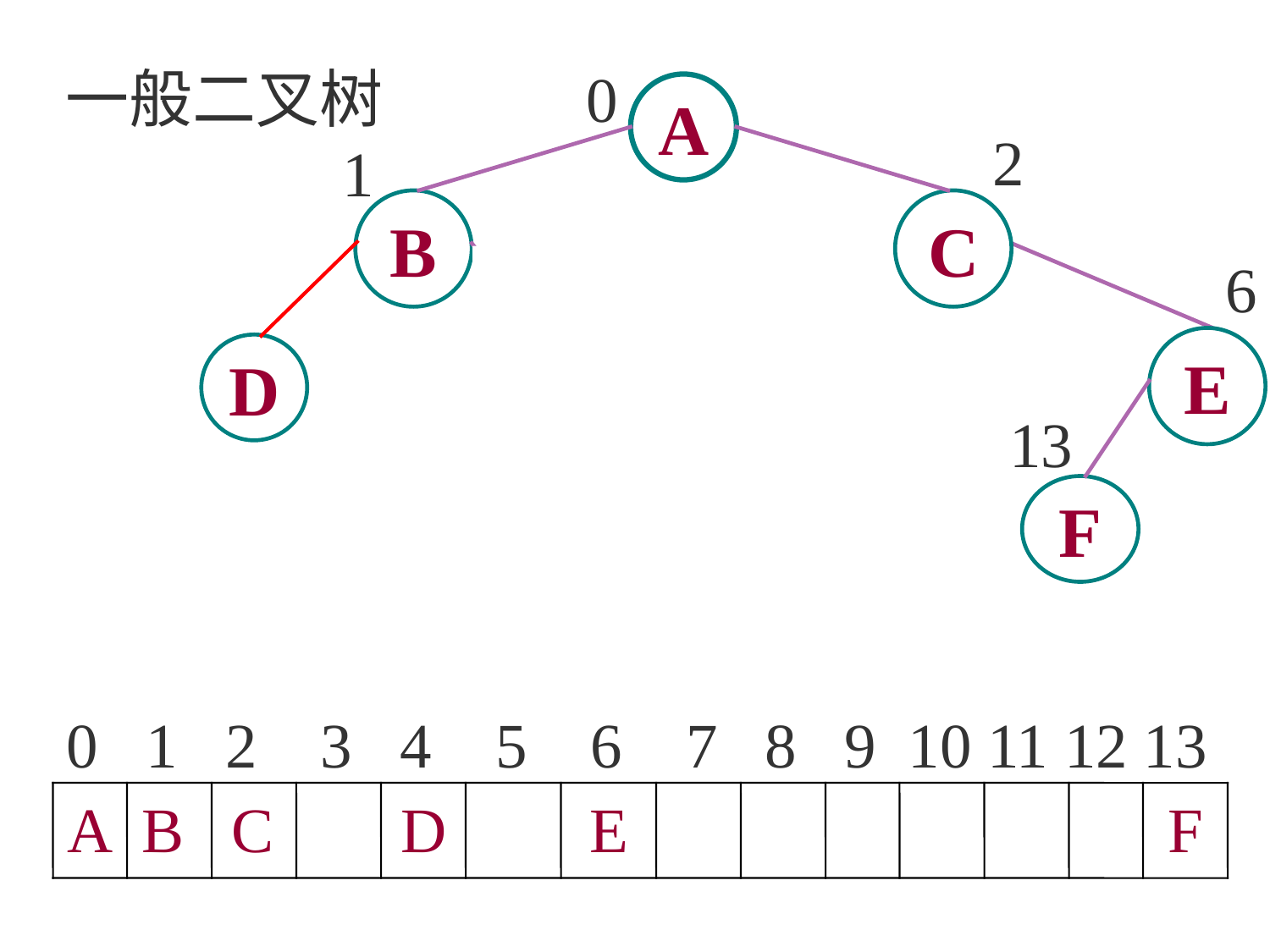

一般二叉树
0
2
1
6
4
13
A

B
C

E
D

F

D
1  2   3  4  5   6
A  B  C  D E  F

 0   1   2    3   4    5    6    7   8   9  10 11 12 13

 A  B   C        D         E                                  F